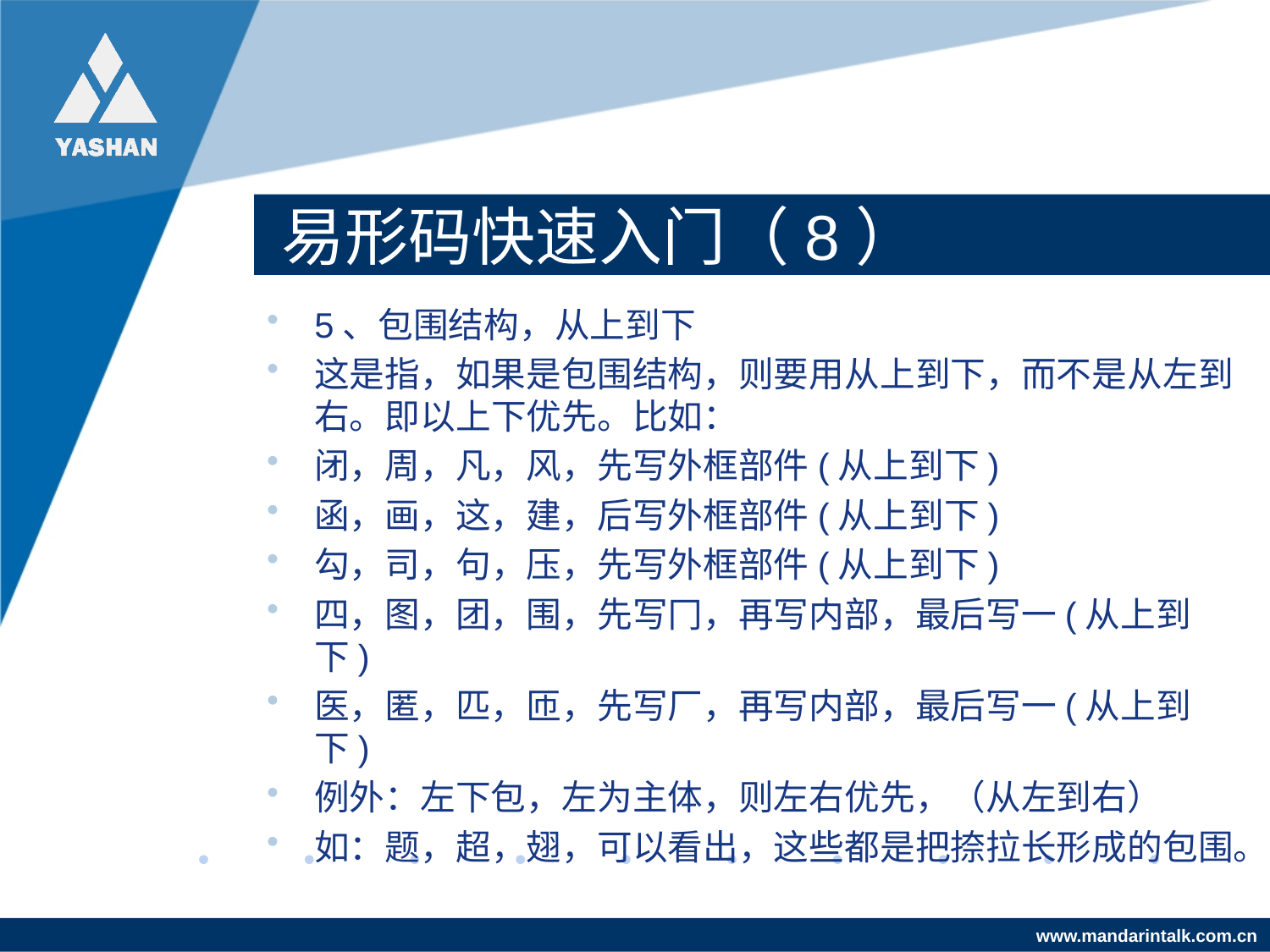

# 易形码快速入门（8）
5、包围结构，从上到下
这是指，如果是包围结构，则要用从上到下，而不是从左到右。即以上下优先。比如：
闭，周，凡，风，先写外框部件(从上到下)
函，画，这，建，后写外框部件(从上到下)
勾，司，句，压，先写外框部件(从上到下)
四，图，团，围，先写冂，再写内部，最后写一(从上到下)
医，匿，匹，匝，先写厂，再写内部，最后写一(从上到下)
例外：左下包，左为主体，则左右优先，（从左到右）
如：题，超，翅，可以看出，这些都是把捺拉长形成的包围。